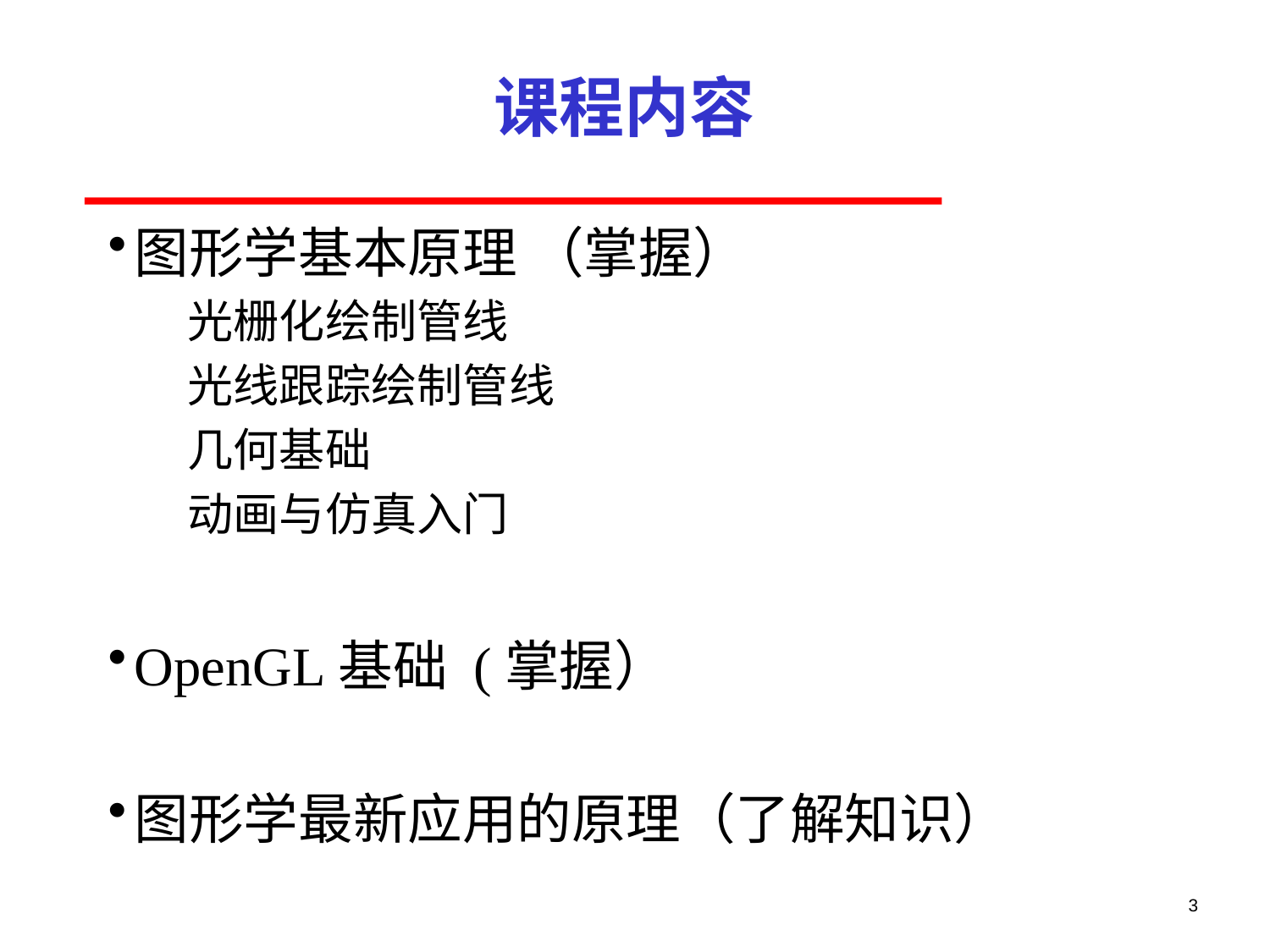

# 课程内容
图形学基本原理 （掌握）
光栅化绘制管线
光线跟踪绘制管线
几何基础
动画与仿真入门

OpenGL基础 (掌握）

图形学最新应用的原理（了解知识）
3